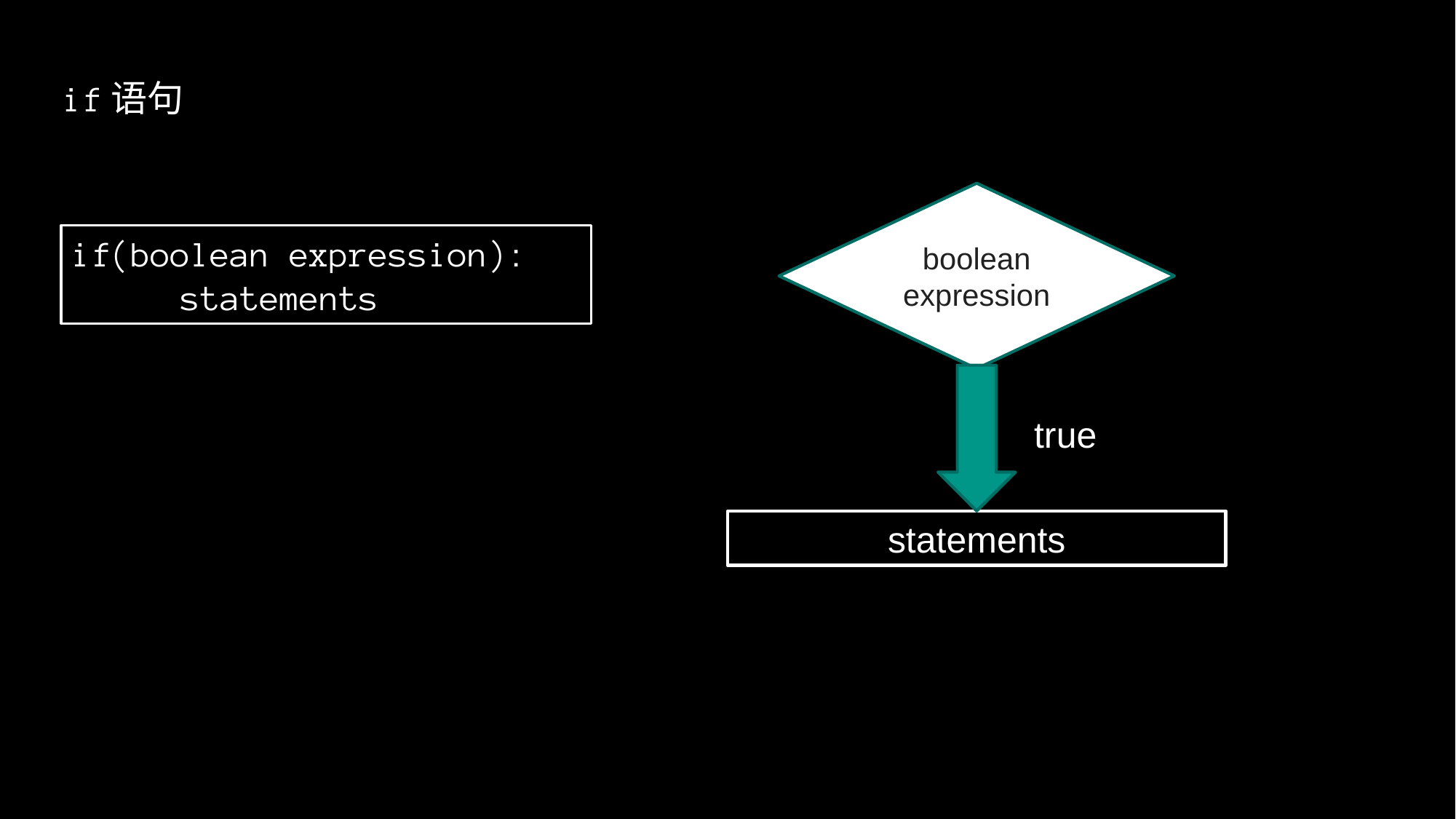

if语句
boolean expression
if(boolean expression):
	statements

true
statements